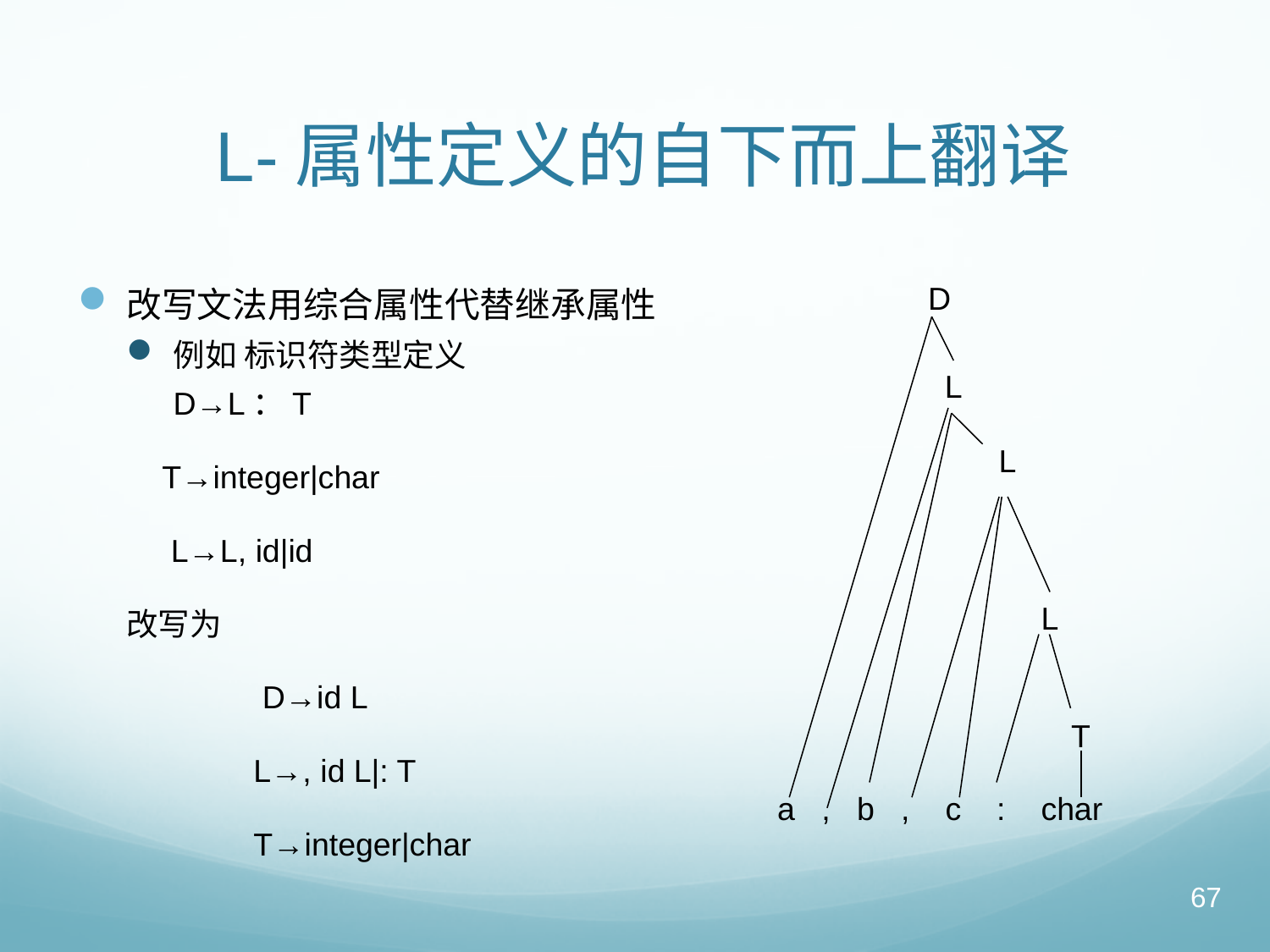

L-属性定义的自下而上翻译
D
L
L
L
T
a   ,   b   ,    c    :    char
改写文法用综合属性代替继承属性
例如 标识符类型定义
	D→L：T
	    T→integer|char
	     L→L, id|id
	改写为
		 D→id L
		L→, id L|: T
		T→integer|char

67